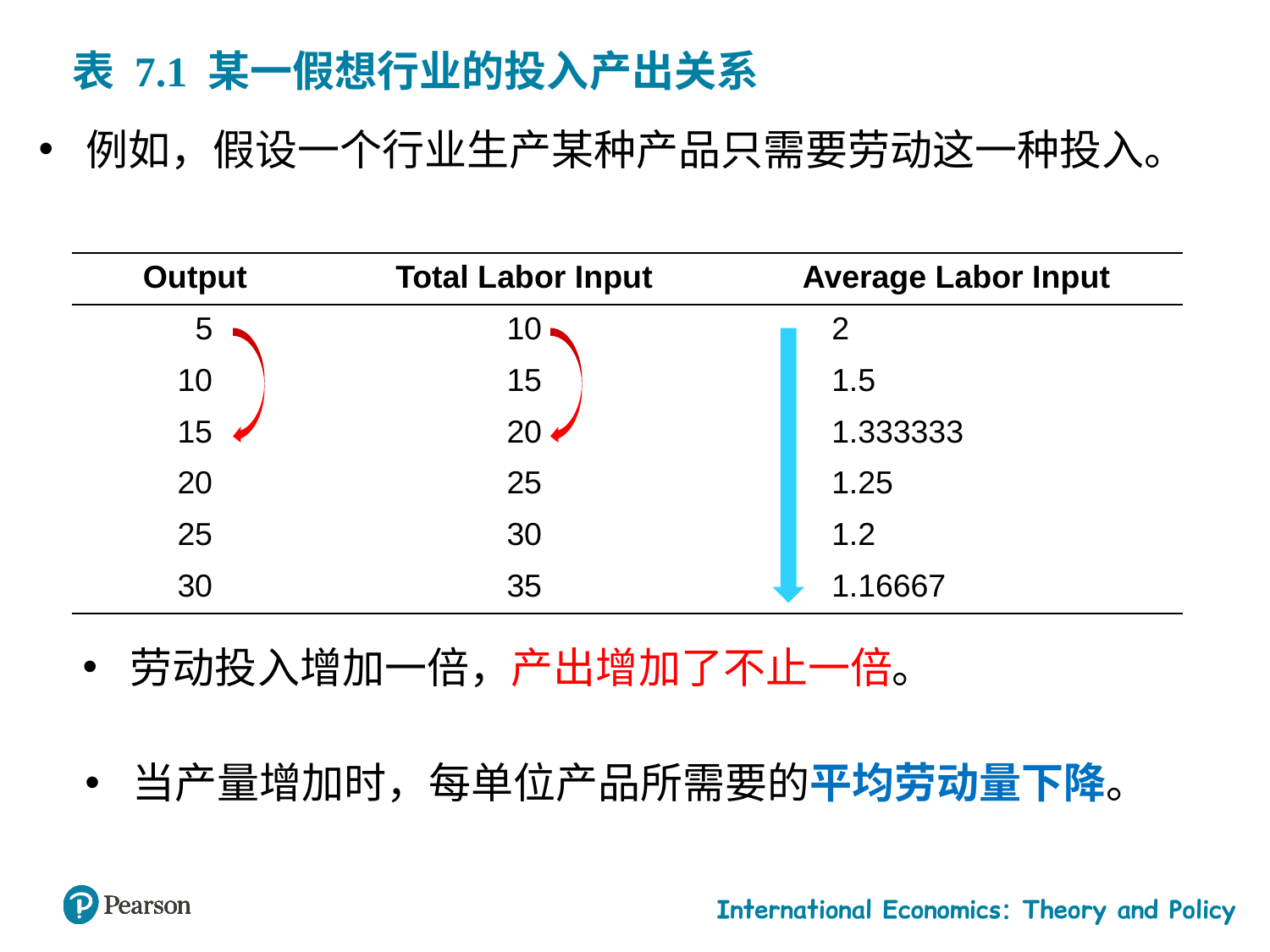

# 表 7.1 某一假想行业的投入产出关系
例如，假设一个行业生产某种产品只需要劳动这一种投入。
| Output | Total Labor Input | Average Labor Input |
| --- | --- | --- |
| 5 | 10 | 2 |
| 10 | 15 | 1.5 |
| 15 | 20 | 1.333333 |
| 20 | 25 | 1.25 |
| 25 | 30 | 1.2 |
| 30 | 35 | 1.16667 |

劳动投入增加一倍，产出增加了不止一倍。
当产量增加时，每单位产品所需要的平均劳动量下降。